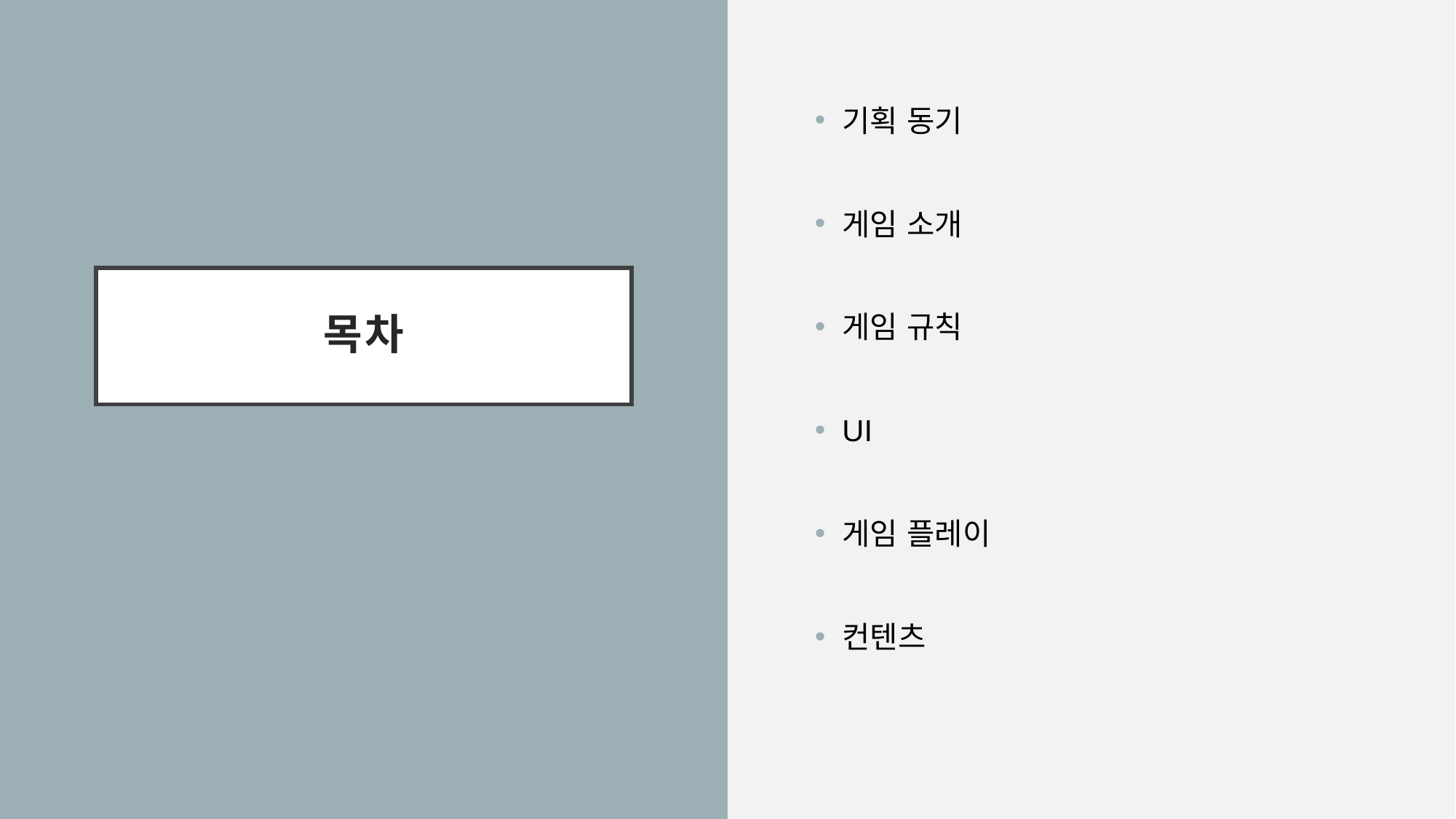

기획 동기

게임 소개

게임 규칙

UI

게임 플레이

컨텐츠

# 목차